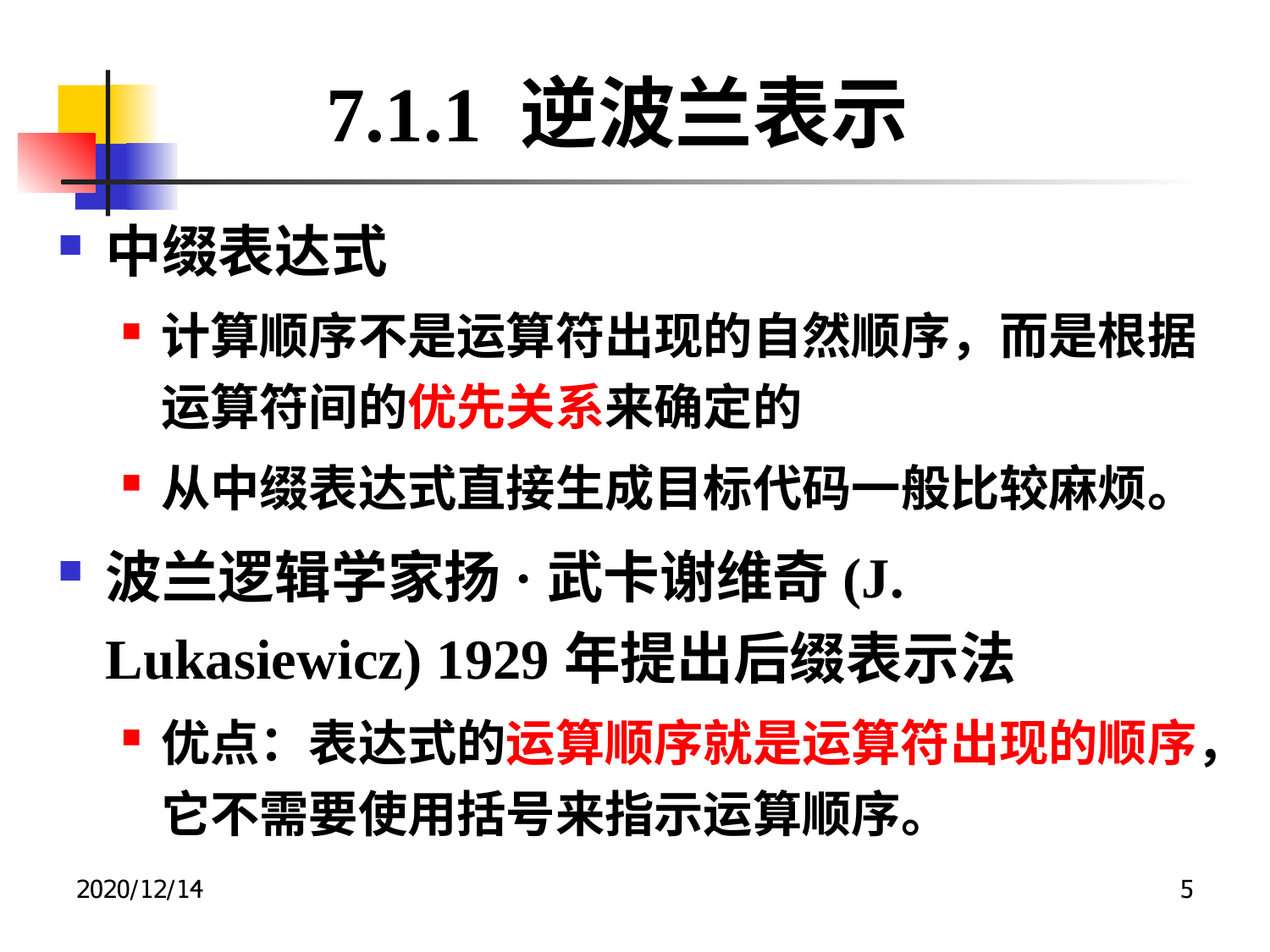

7.1.1 逆波兰表示
中缀表达式
计算顺序不是运算符出现的自然顺序，而是根据运算符间的优先关系来确定的
从中缀表达式直接生成目标代码一般比较麻烦。
波兰逻辑学家扬·武卡谢维奇(J. Lukasiewicz) 1929年提出后缀表示法
优点：表达式的运算顺序就是运算符出现的顺序，它不需要使用括号来指示运算顺序。
2020/12/14
5